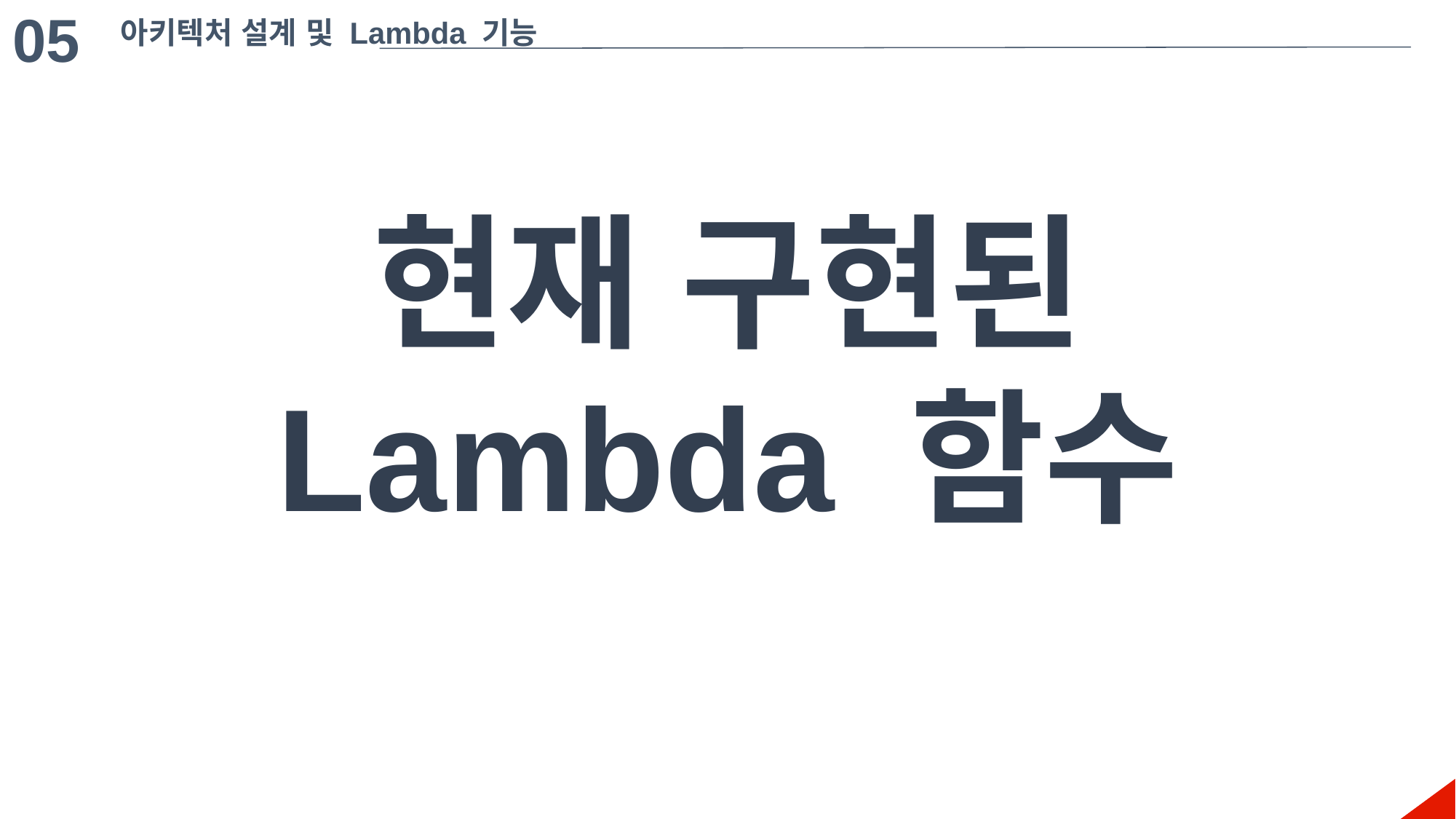

05
아키텍처 설계 및 Lambda 기능
현재 구현된 Lambda 함수